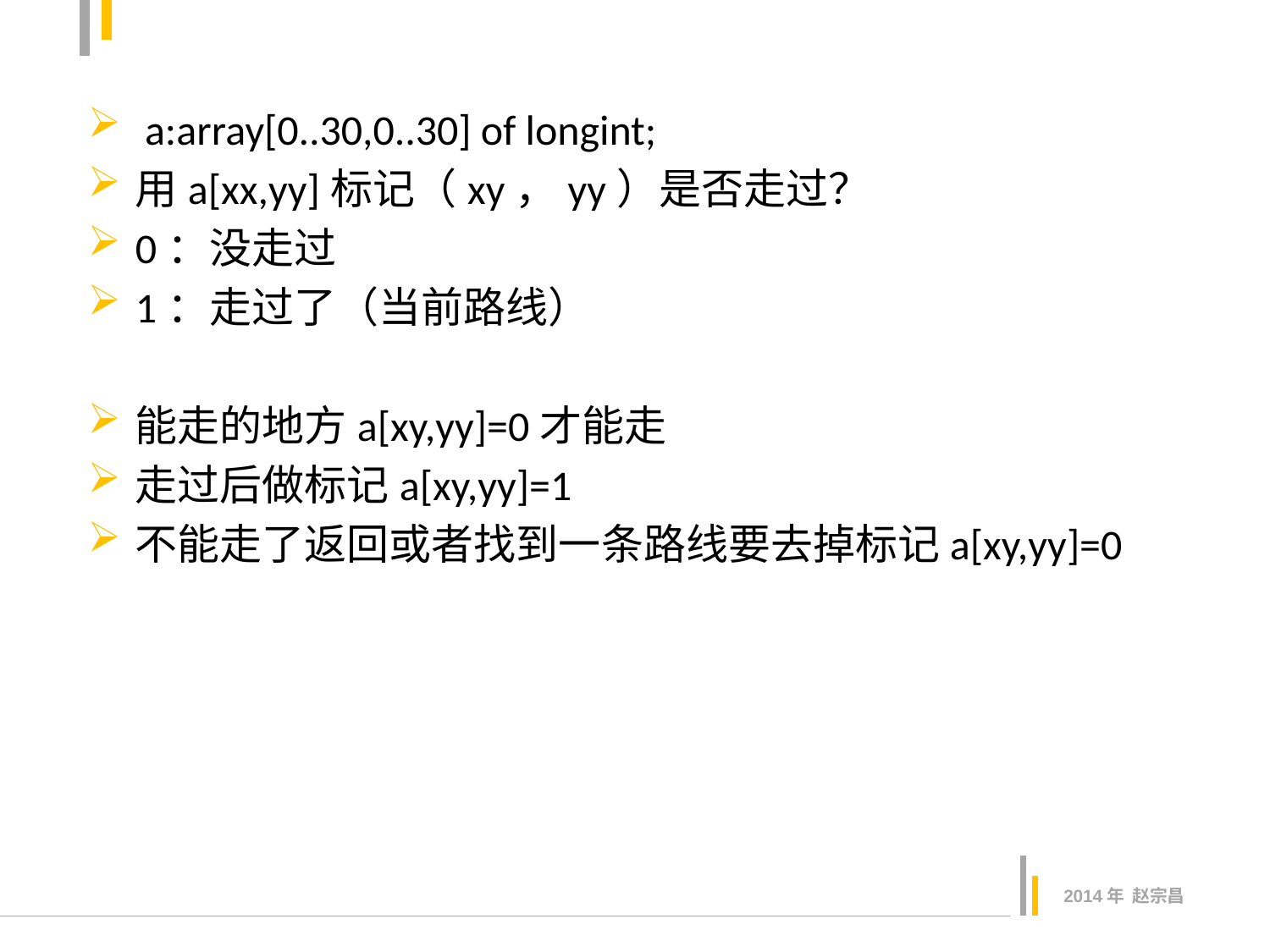

a:array[0..30,0..30] of longint;
用a[xx,yy]标记（xy，yy）是否走过？
0：没走过
1：走过了（当前路线）

能走的地方a[xy,yy]=0才能走
走过后做标记a[xy,yy]=1
不能走了返回或者找到一条路线要去掉标记a[xy,yy]=0